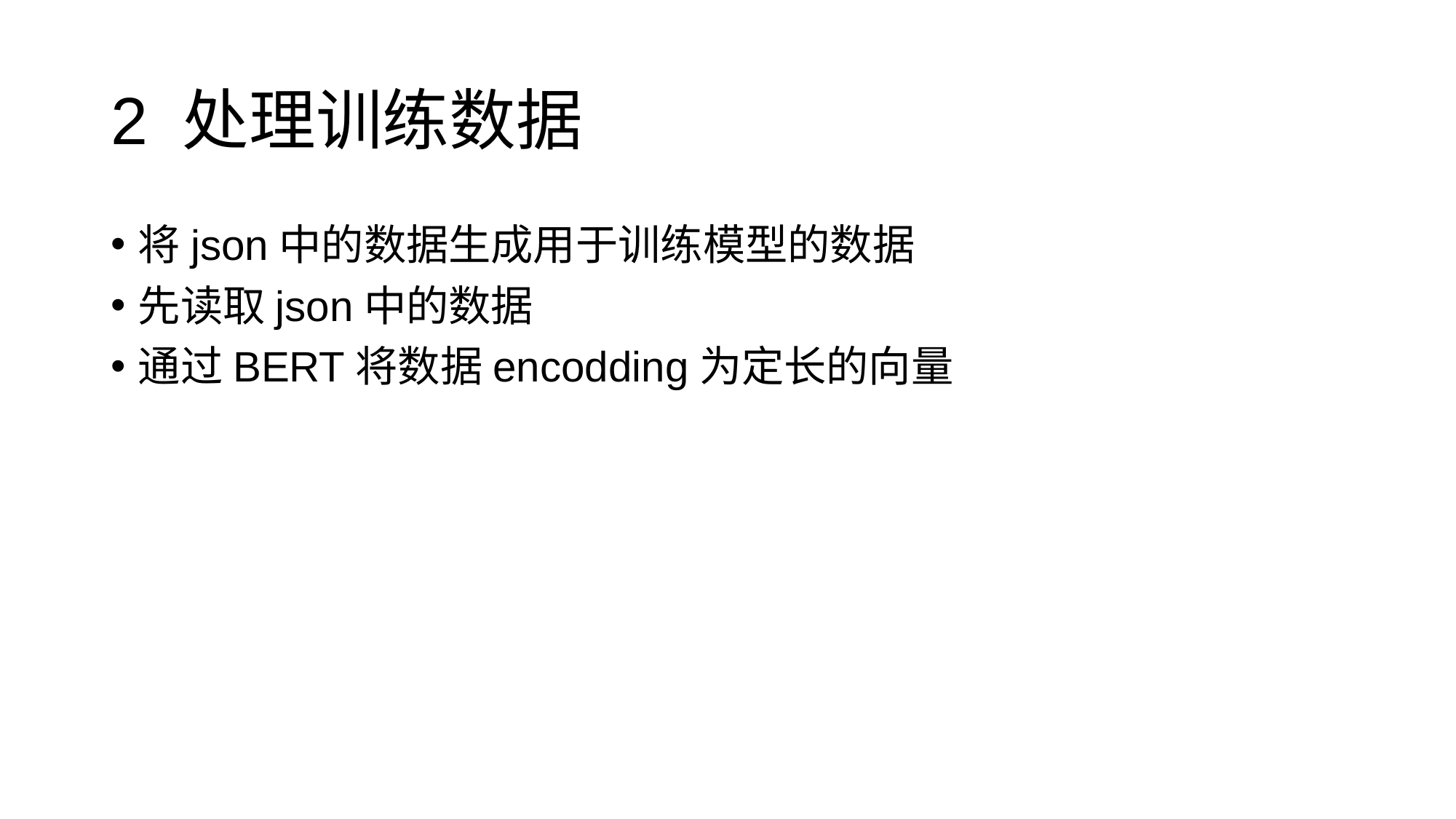

# 2 处理训练数据
将json中的数据生成用于训练模型的数据
先读取json中的数据
通过BERT将数据encodding为定长的向量